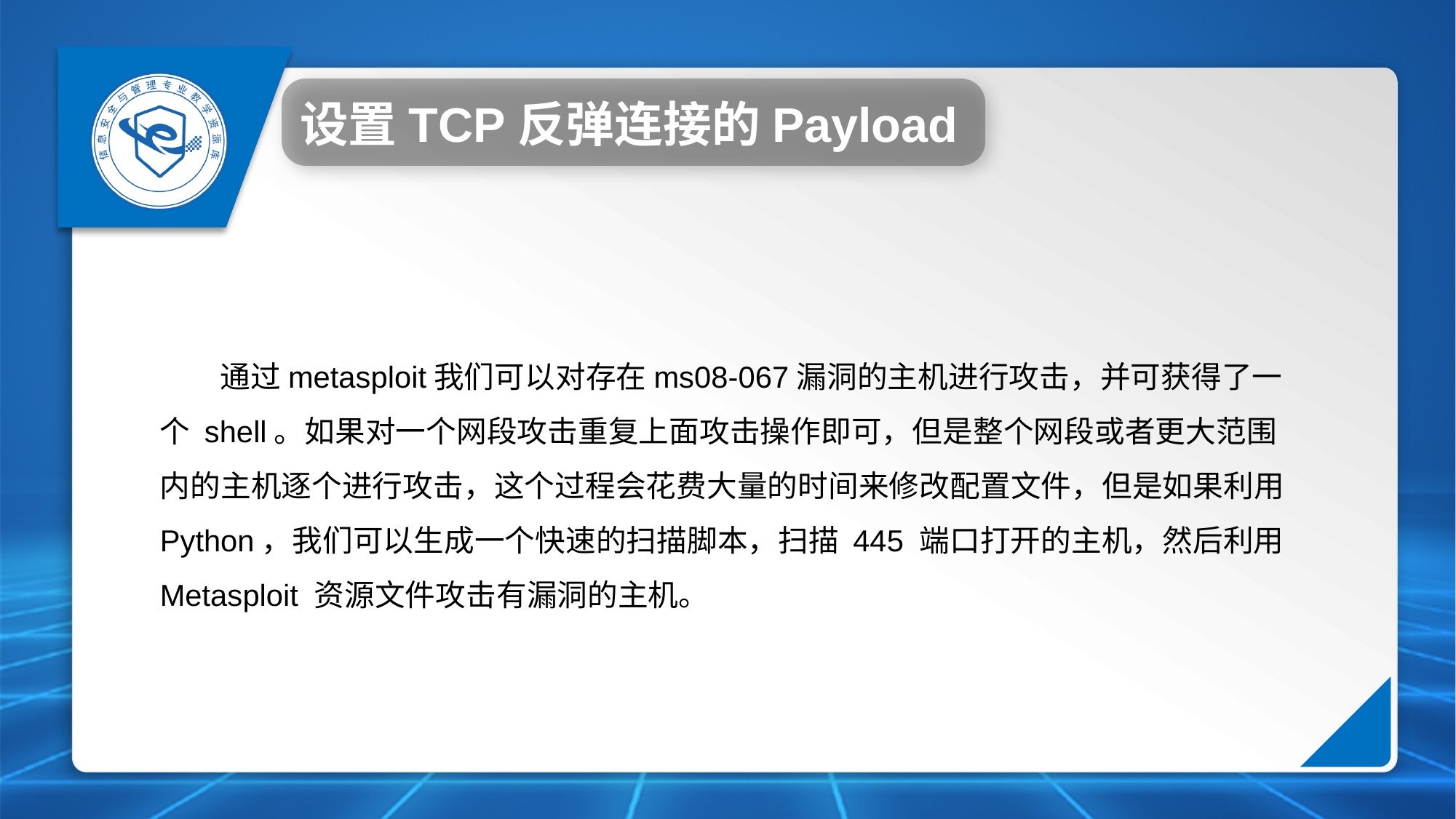

设置TCP反弹连接的Payload
通过metasploit我们可以对存在ms08-067漏洞的主机进行攻击，并可获得了一个 shell。如果对一个网段攻击重复上面攻击操作即可，但是整个网段或者更大范围内的主机逐个进行攻击，这个过程会花费大量的时间来修改配置文件，但是如果利用Python，我们可以生成一个快速的扫描脚本，扫描 445 端口打开的主机，然后利用 Metasploit 资源文件攻击有漏洞的主机。